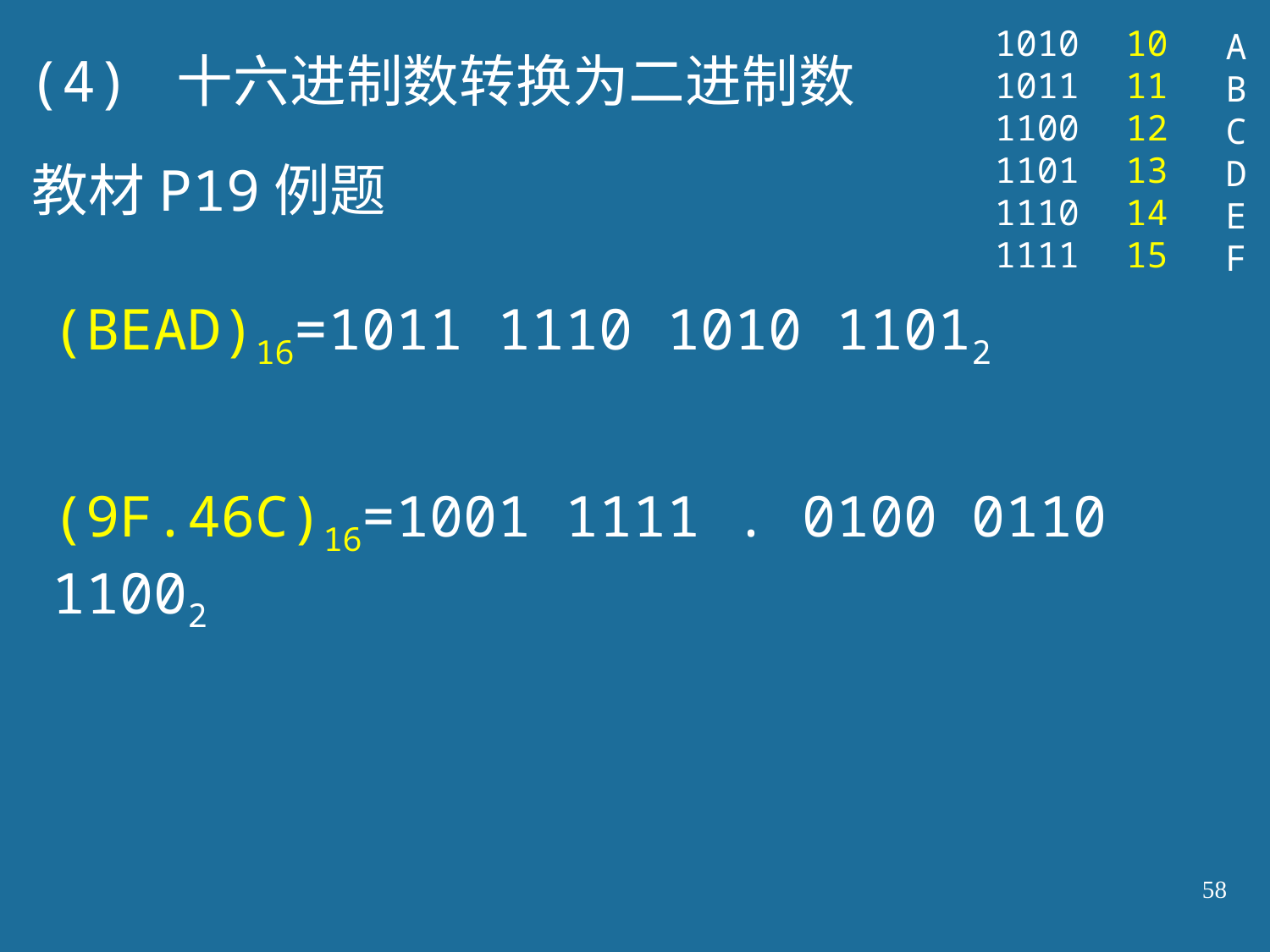

1010
1011
1100
1101
1110
1111
10
11
12
13
14
15
A
B
C
D
E
F
(4) 十六进制数转换为二进制数
教材P19例题
(BEAD)16=1011 1110 1010 11012
(9F.46C)16=1001 1111 . 0100 0110 11002
58